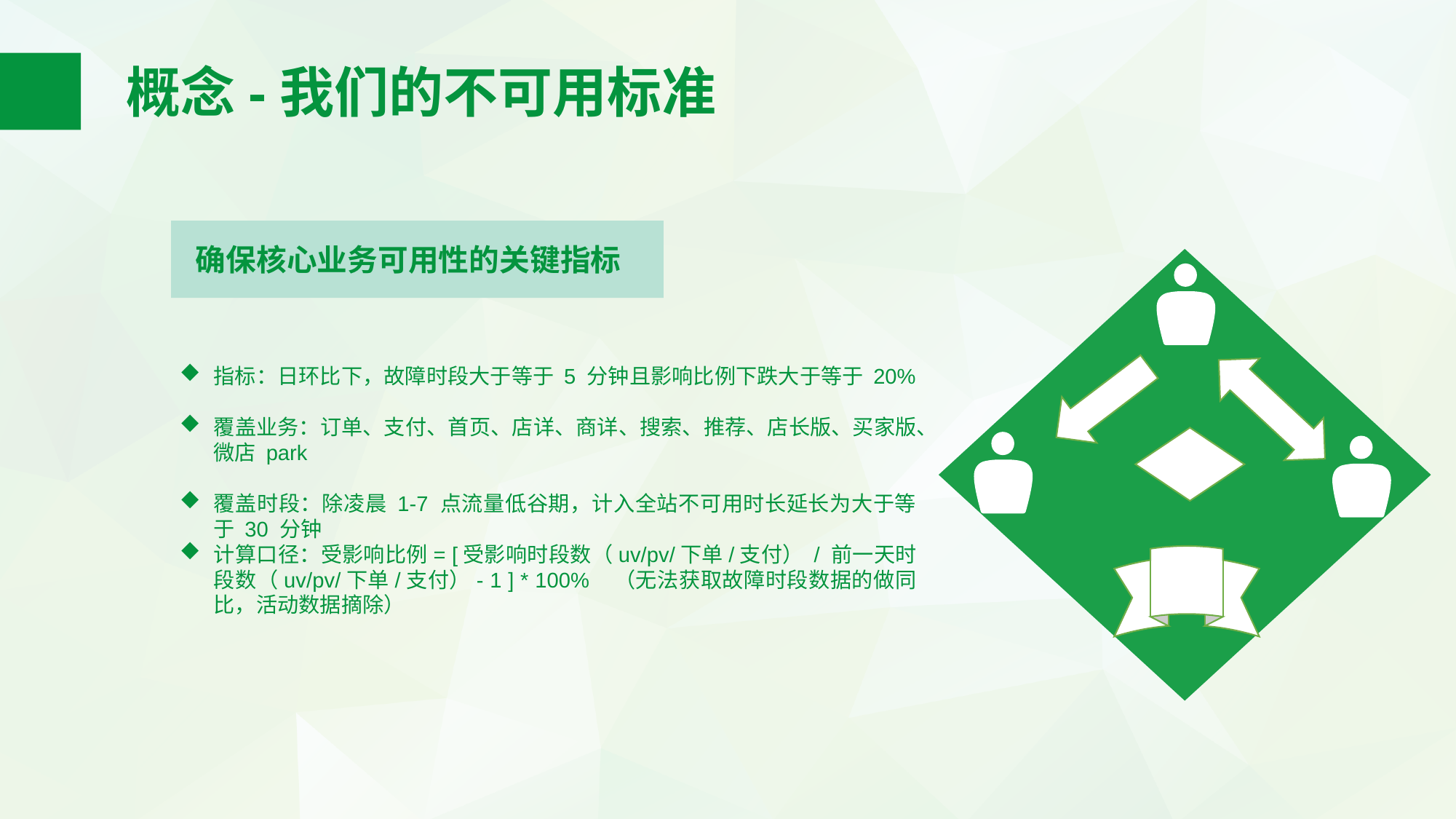

概念-我们的不可用标准

确保核心业务可用性的关键指标

指标：日环比下，故障时段大于等于 5 分钟且影响比例下跌大于等于 20%

覆盖业务：订单、支付、首页、店详、商详、搜索、推荐、店长版、买家版、微店 park

覆盖时段：除凌晨 1-7 点流量低谷期，计入全站不可用时长延长为大于等于 30 分钟
计算口径：受影响比例= [受影响时段数（uv/pv/下单/支付） / 前一天时段数（uv/pv/下单/支付）- 1 ] * 100%   （无法获取故障时段数据的做同比，活动数据摘除）